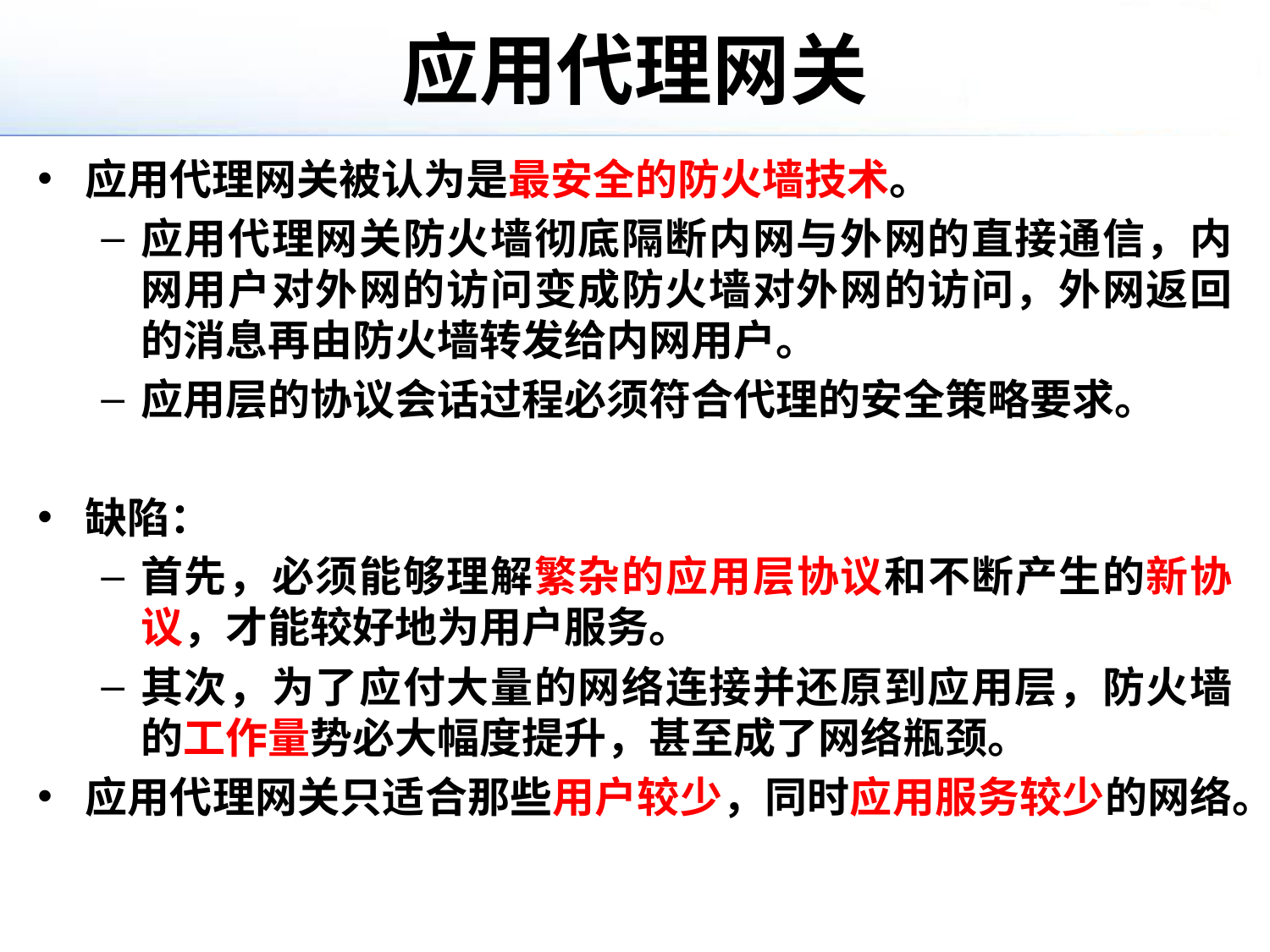

# 应用代理网关
应用代理网关被认为是最安全的防火墙技术。
应用代理网关防火墙彻底隔断内网与外网的直接通信，内网用户对外网的访问变成防火墙对外网的访问，外网返回的消息再由防火墙转发给内网用户。
应用层的协议会话过程必须符合代理的安全策略要求。

缺陷：
首先，必须能够理解繁杂的应用层协议和不断产生的新协议，才能较好地为用户服务。
其次，为了应付大量的网络连接并还原到应用层，防火墙的工作量势必大幅度提升，甚至成了网络瓶颈。
应用代理网关只适合那些用户较少，同时应用服务较少的网络。